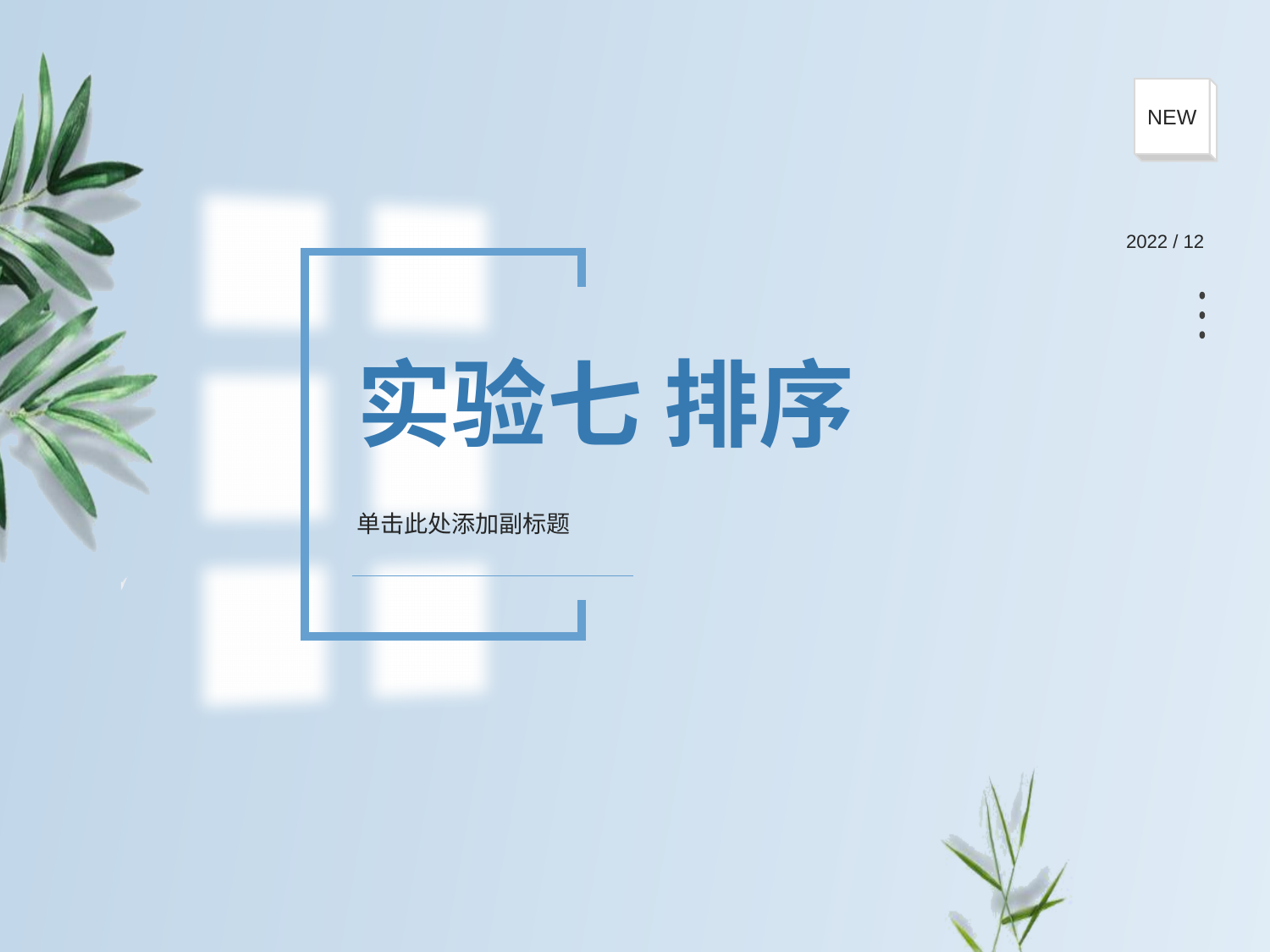

NEW
2022 / 12
# 实验七 排序
单击此处添加副标题